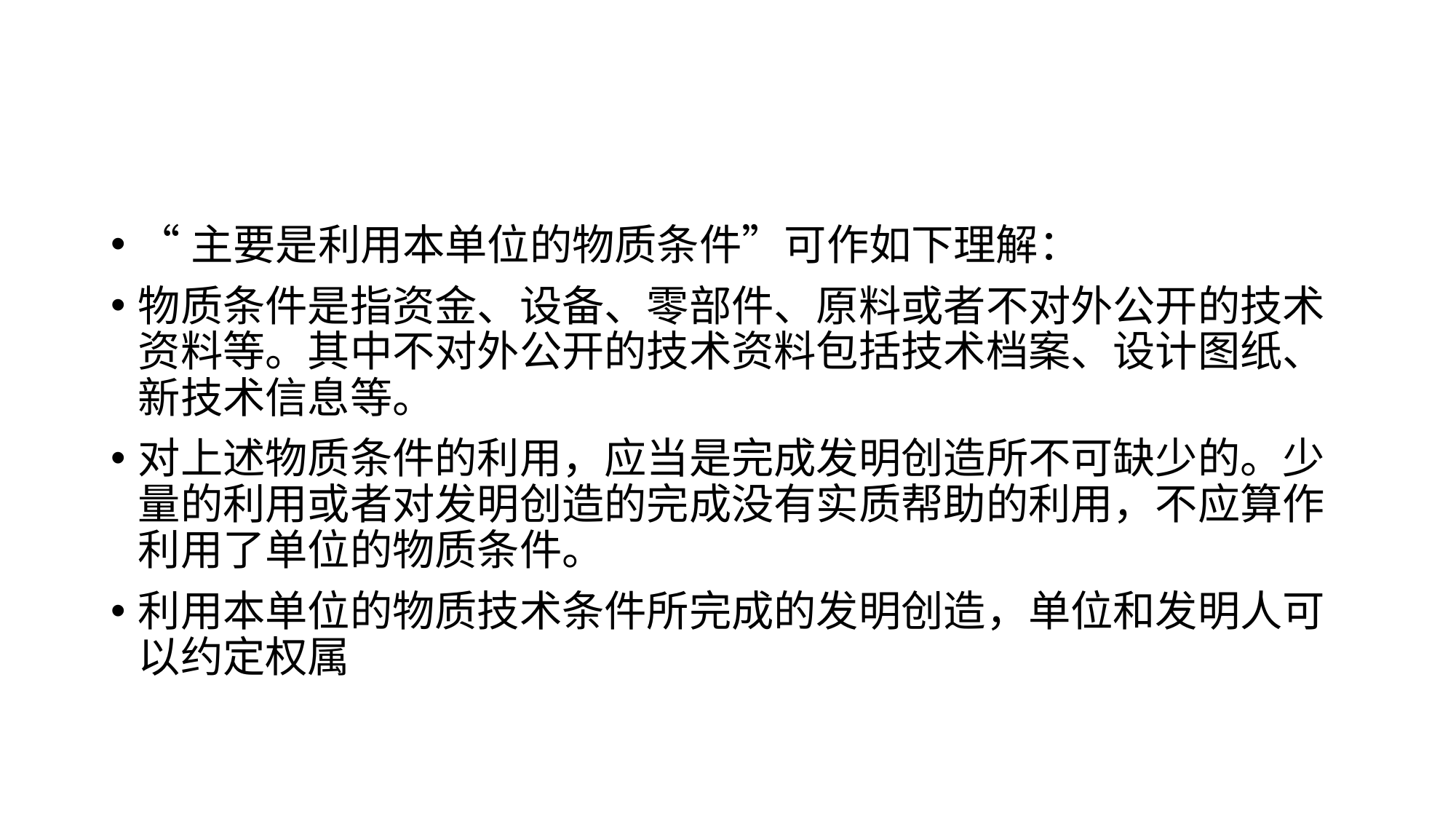

#
“主要是利用本单位的物质条件”可作如下理解：
物质条件是指资金、设备、零部件、原料或者不对外公开的技术资料等。其中不对外公开的技术资料包括技术档案、设计图纸、新技术信息等。
对上述物质条件的利用，应当是完成发明创造所不可缺少的。少量的利用或者对发明创造的完成没有实质帮助的利用，不应算作利用了单位的物质条件。
利用本单位的物质技术条件所完成的发明创造，单位和发明人可以约定权属